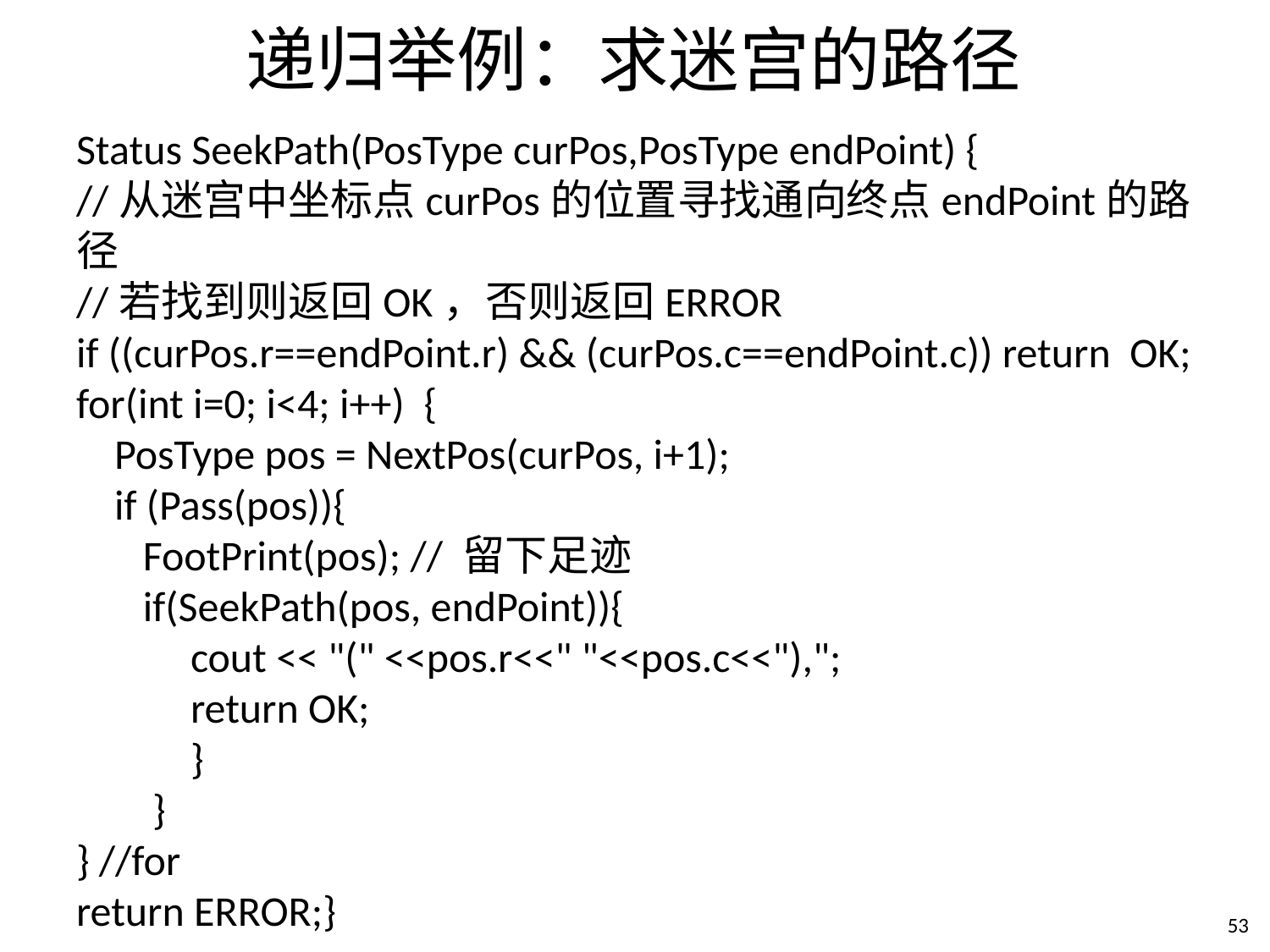

# 递归举例：求迷宫的路径
Status SeekPath(PosType curPos,PosType endPoint) {
//从迷宫中坐标点curPos的位置寻找通向终点endPoint的路径
//若找到则返回OK，否则返回ERROR
if ((curPos.r==endPoint.r) && (curPos.c==endPoint.c)) return  OK;
for(int i=0; i<4; i++)  {
    PosType pos = NextPos(curPos, i+1);
    if (Pass(pos)){
       FootPrint(pos); // 留下足迹
       if(SeekPath(pos, endPoint)){
            cout << "(" <<pos.r<<" "<<pos.c<<"),";
            return OK;
            }
        }
} //for
return ERROR;}
53